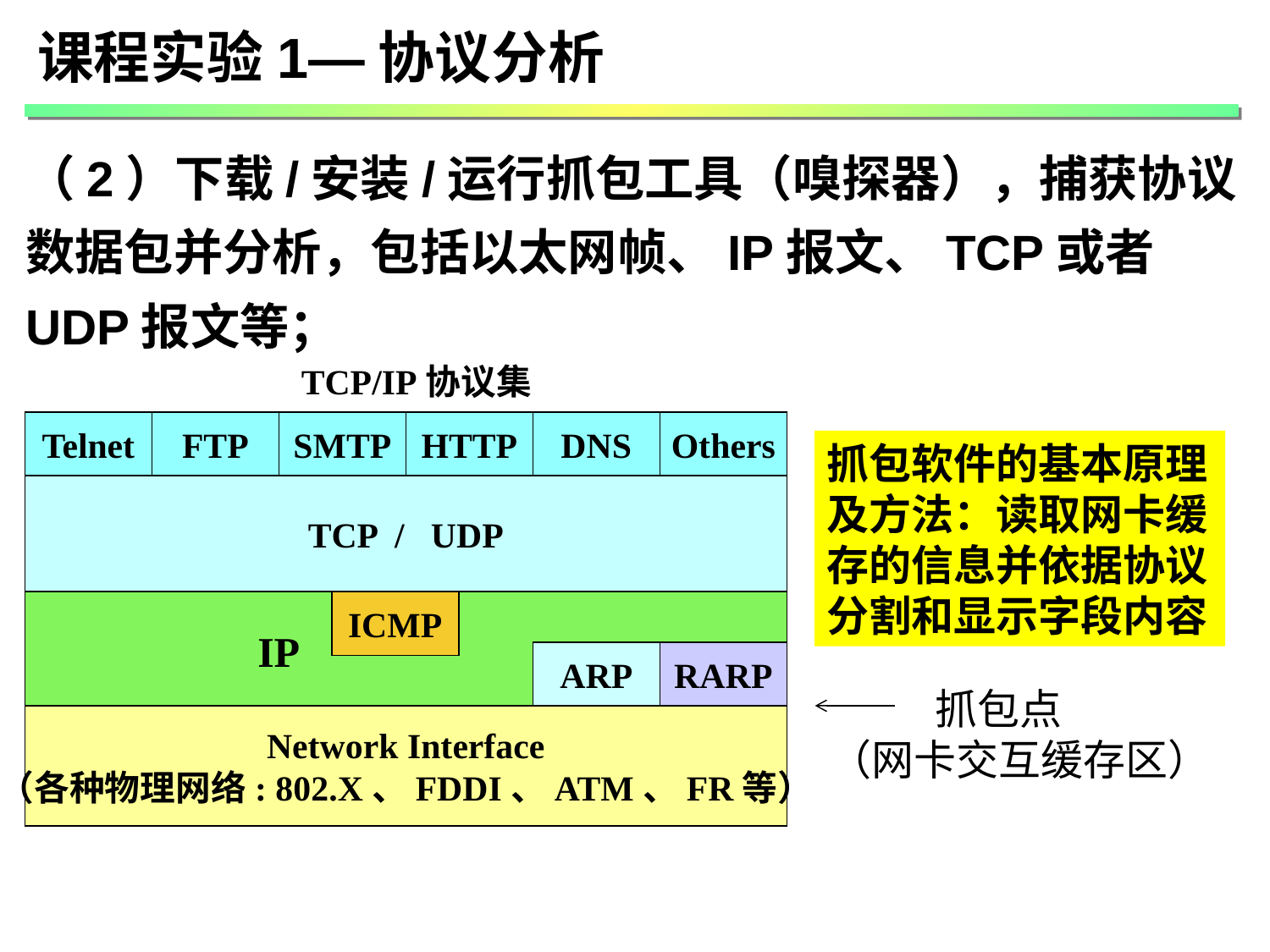

课程实验1—协议分析

（2）下载/安装/运行抓包工具（嗅探器），捕获协议数据包并分析，包括以太网帧、IP报文、TCP或者UDP报文等；
TCP/IP协议集
Telnet
FTP
SMTP
HTTP
DNS
Others
TCP  /   UDP

ICMP
IP
ARP
RARP
Network Interface
（各种物理网络: 802.X、FDDI、ATM、FR等）
抓包软件的基本原理及方法：读取网卡缓存的信息并依据协议分割和显示字段内容
          抓包点
（网卡交互缓存区）